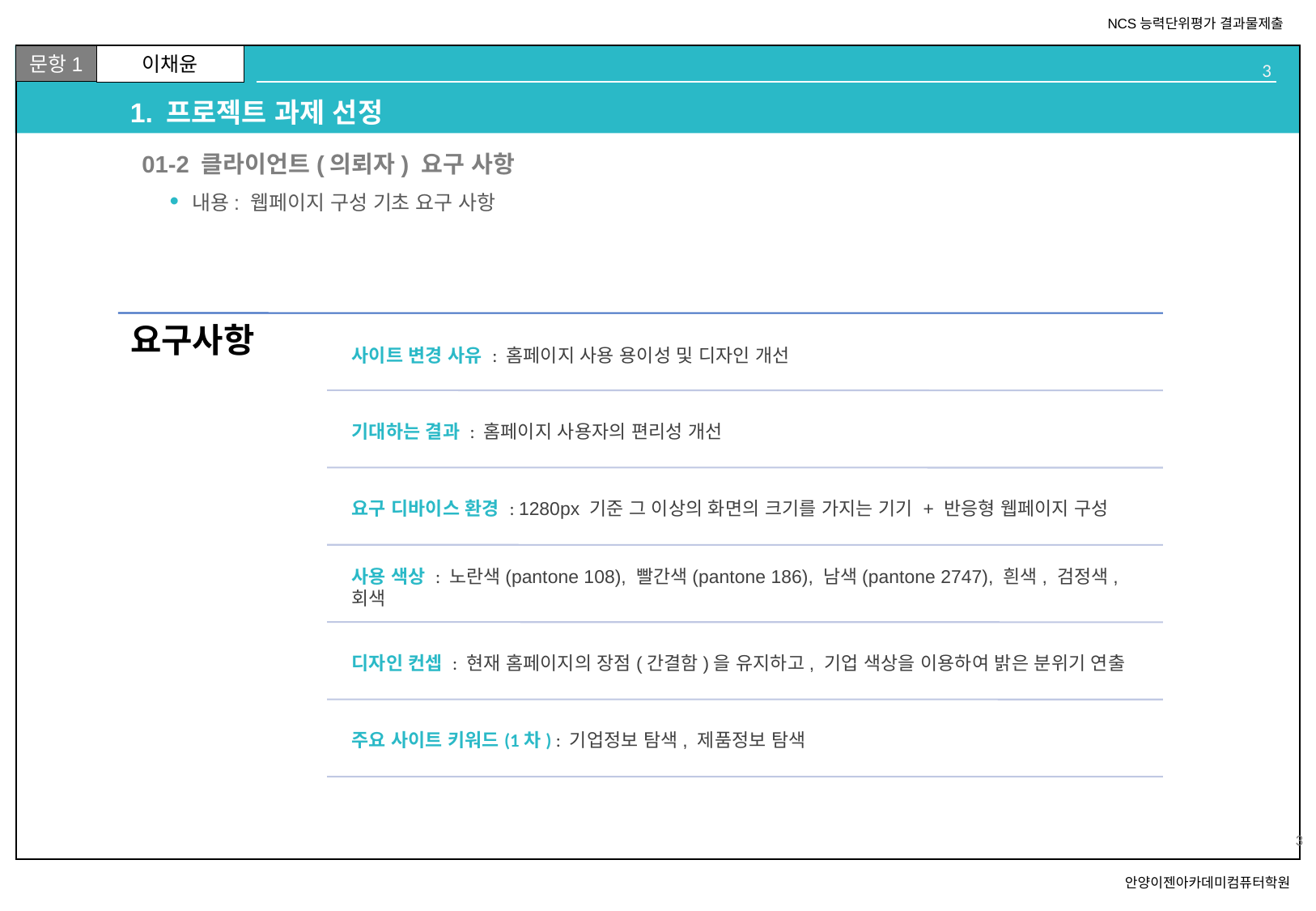

# 1. 프로젝트 과제 선정
01-2 클라이언트(의뢰자) 요구 사항
내용: 웹페이지 구성 기초 요구 사항
요구사항
사이트 변경 사유 : 홈페이지 사용 용이성 및 디자인 개선
기대하는 결과 : 홈페이지 사용자의 편리성 개선
요구 디바이스 환경 : 1280px 기준 그 이상의 화면의 크기를 가지는 기기 + 반응형 웹페이지 구성
사용 색상 : 노란색(pantone 108), 빨간색(pantone 186), 남색(pantone 2747), 흰색, 검정색, 회색
디자인 컨셉 : 현재 홈페이지의 장점(간결함)을 유지하고, 기업 색상을 이용하여 밝은 분위기 연출
주요 사이트 키워드(1차) : 기업정보 탐색, 제품정보 탐색
3